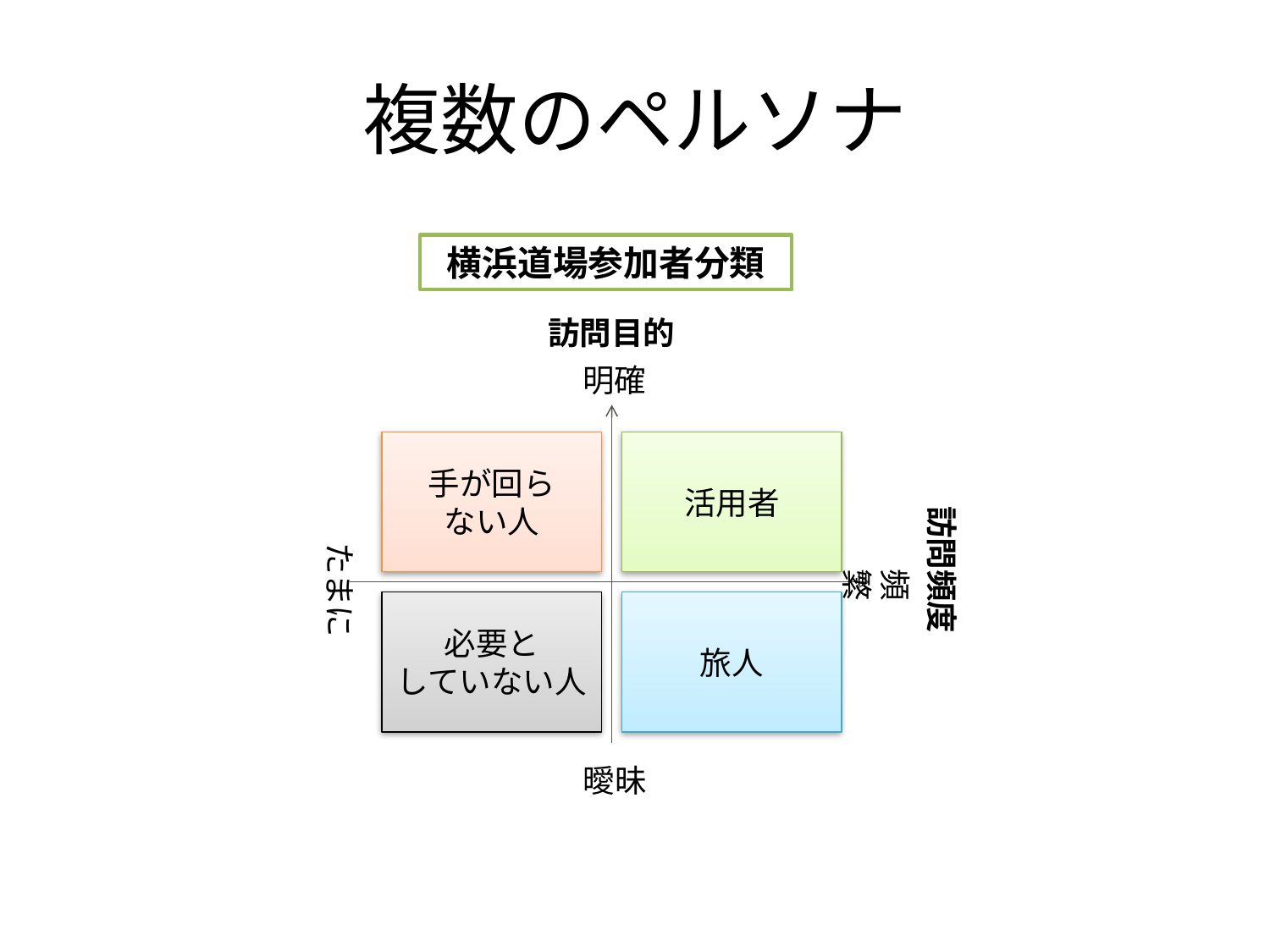

# 複数のペルソナ
横浜道場参加者分類
訪問目的
明確
手が回ら
ない人
活用者
訪問頻度
たまに
頻繁
必要と
していない人
旅人
曖昧